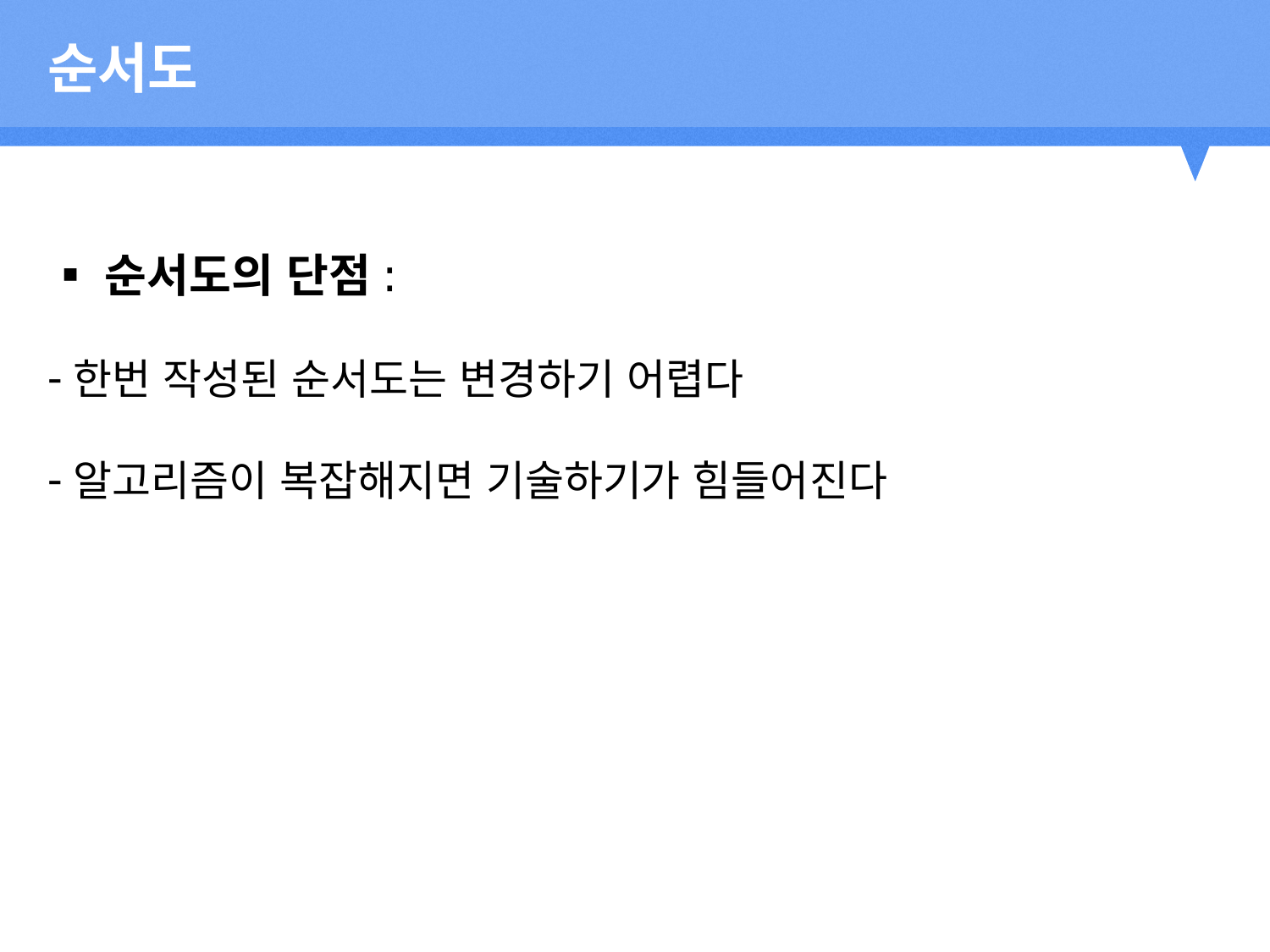

순서도
▪순서도의 단점:

-한번 작성된 순서도는 변경하기 어렵다

-알고리즘이 복잡해지면 기술하기가 힘들어진다
2012
2011
2013